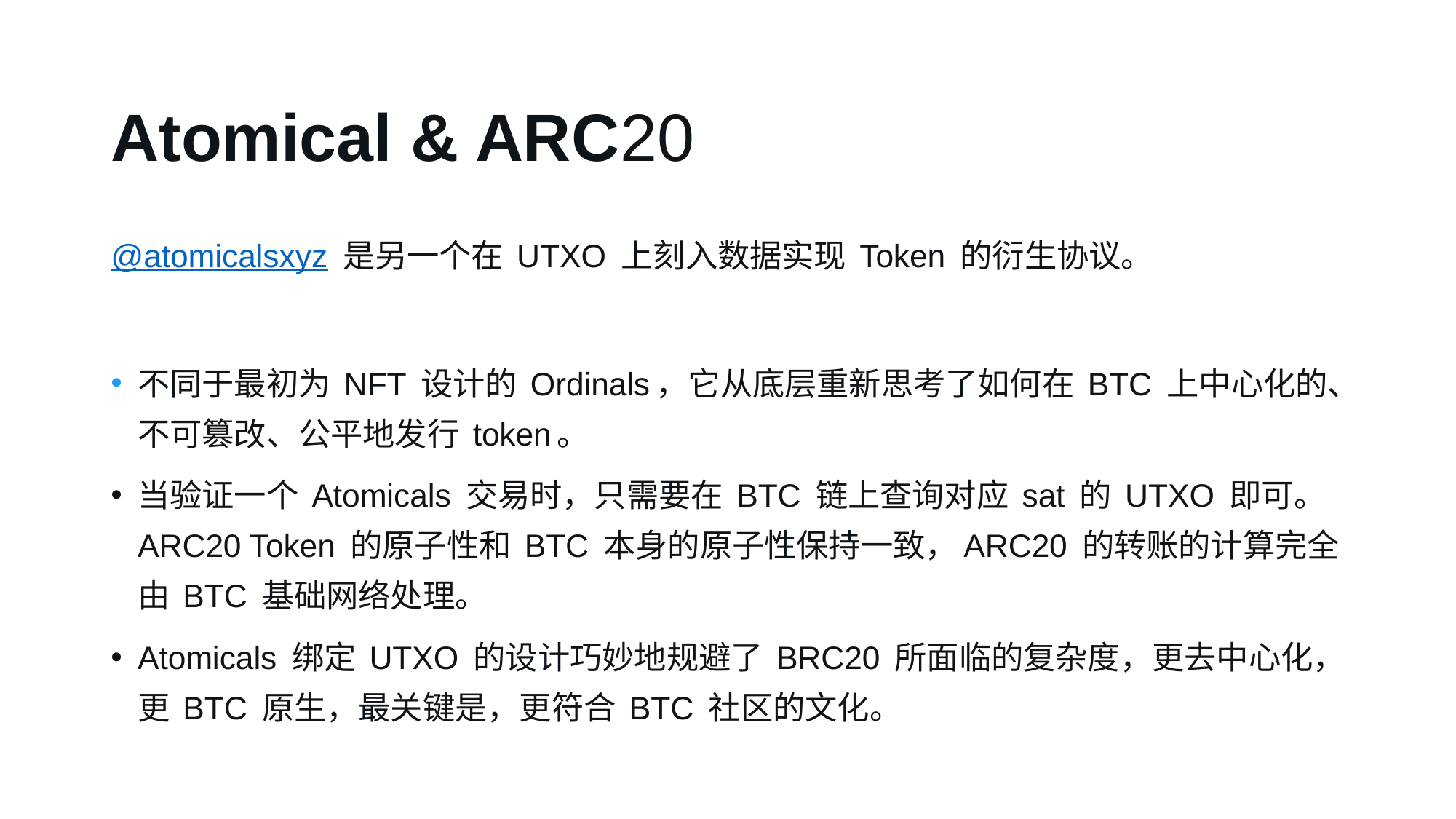

# Atomical & ARC20
@atomicalsxyz 是另一个在 UTXO 上刻入数据实现 Token 的衍生协议。

不同于最初为 NFT 设计的 Ordinals，它从底层重新思考了如何在 BTC 上中心化的、不可篡改、公平地发行 token。
当验证一个 Atomicals 交易时，只需要在 BTC 链上查询对应 sat 的 UTXO 即可。ARC20 Token 的原子性和 BTC 本身的原子性保持一致，ARC20 的转账的计算完全由 BTC 基础网络处理。
Atomicals 绑定 UTXO 的设计巧妙地规避了 BRC20 所面临的复杂度，更去中心化，更 BTC 原生，最关键是，更符合 BTC 社区的文化。